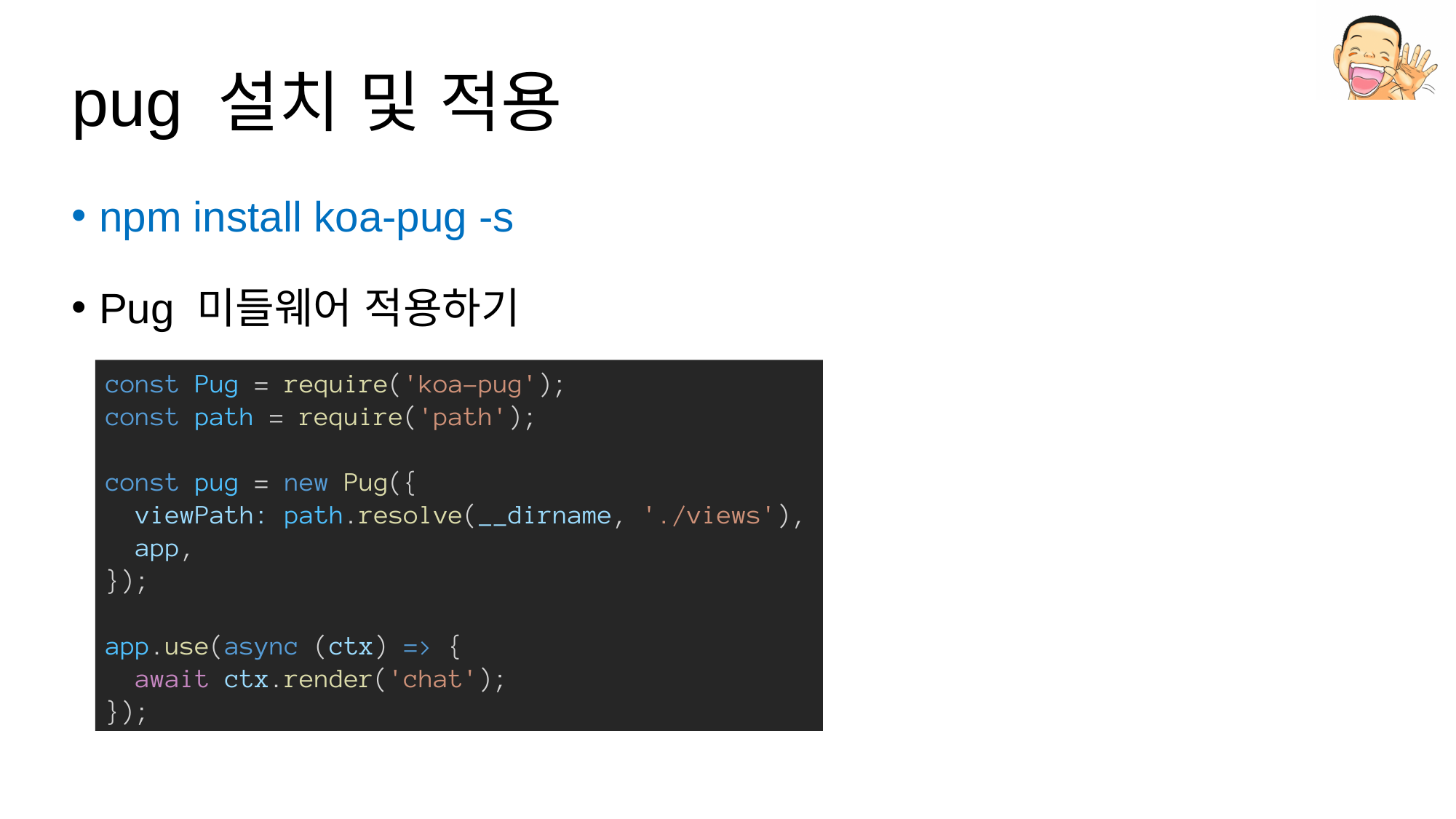

# pug 설치 및 적용
npm install koa-pug -s
Pug 미들웨어 적용하기

const Pug = require('koa-pug');
const path = require('path');
const pug = new Pug({
  viewPath: path.resolve(__dirname, './views'),
  app,
});
app.use(async (ctx) => {
  await ctx.render('chat');
});